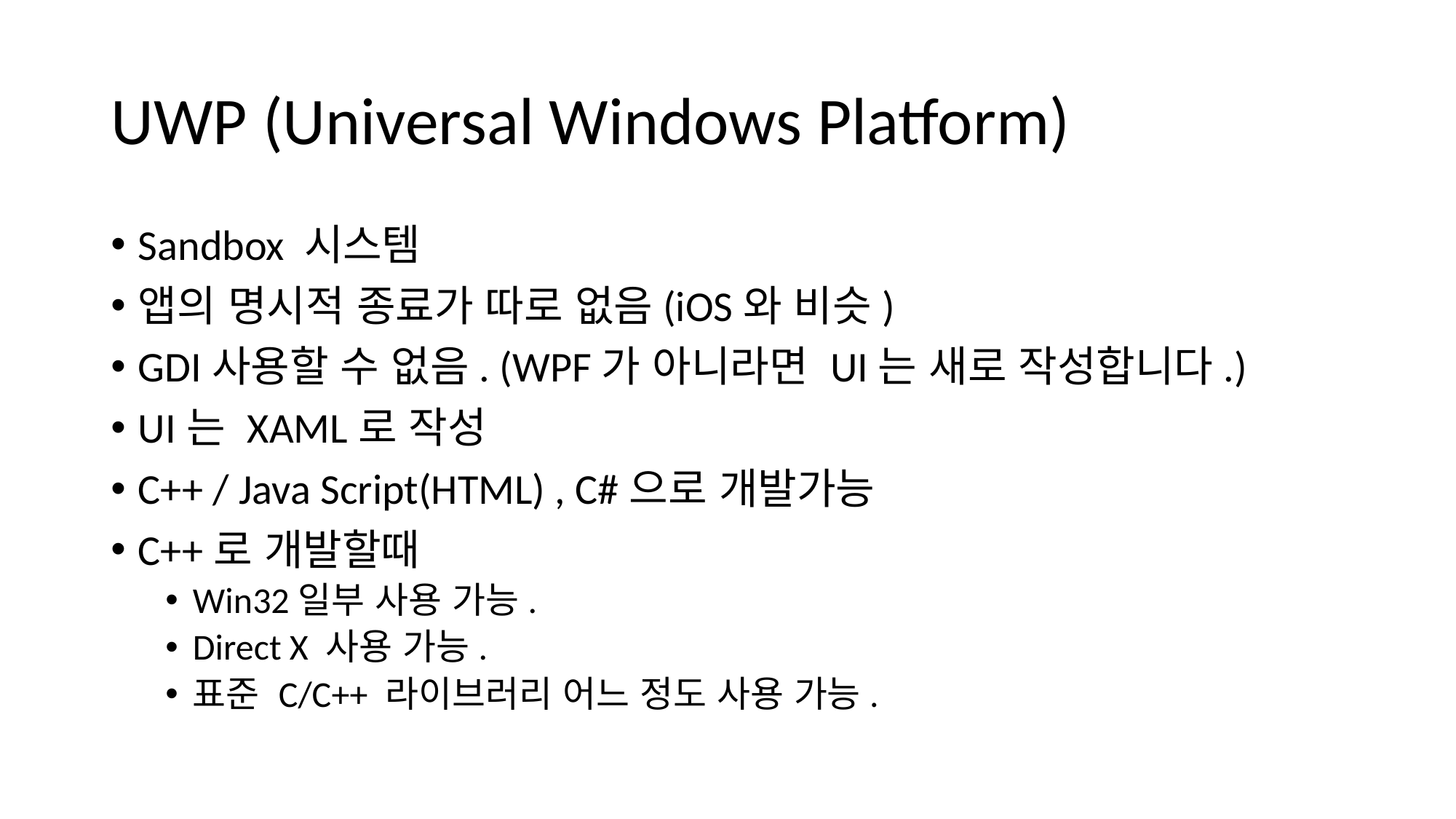

# UWP (Universal Windows Platform)
Sandbox 시스템
앱의 명시적 종료가 따로 없음(iOS와 비슷)
GDI사용할 수 없음. (WPF가 아니라면 UI는 새로 작성합니다.)
UI는 XAML로 작성
C++ / Java Script(HTML) , C#으로 개발가능
C++로 개발할때
Win32일부 사용 가능.
Direct X 사용 가능.
표준 C/C++ 라이브러리 어느 정도 사용 가능.